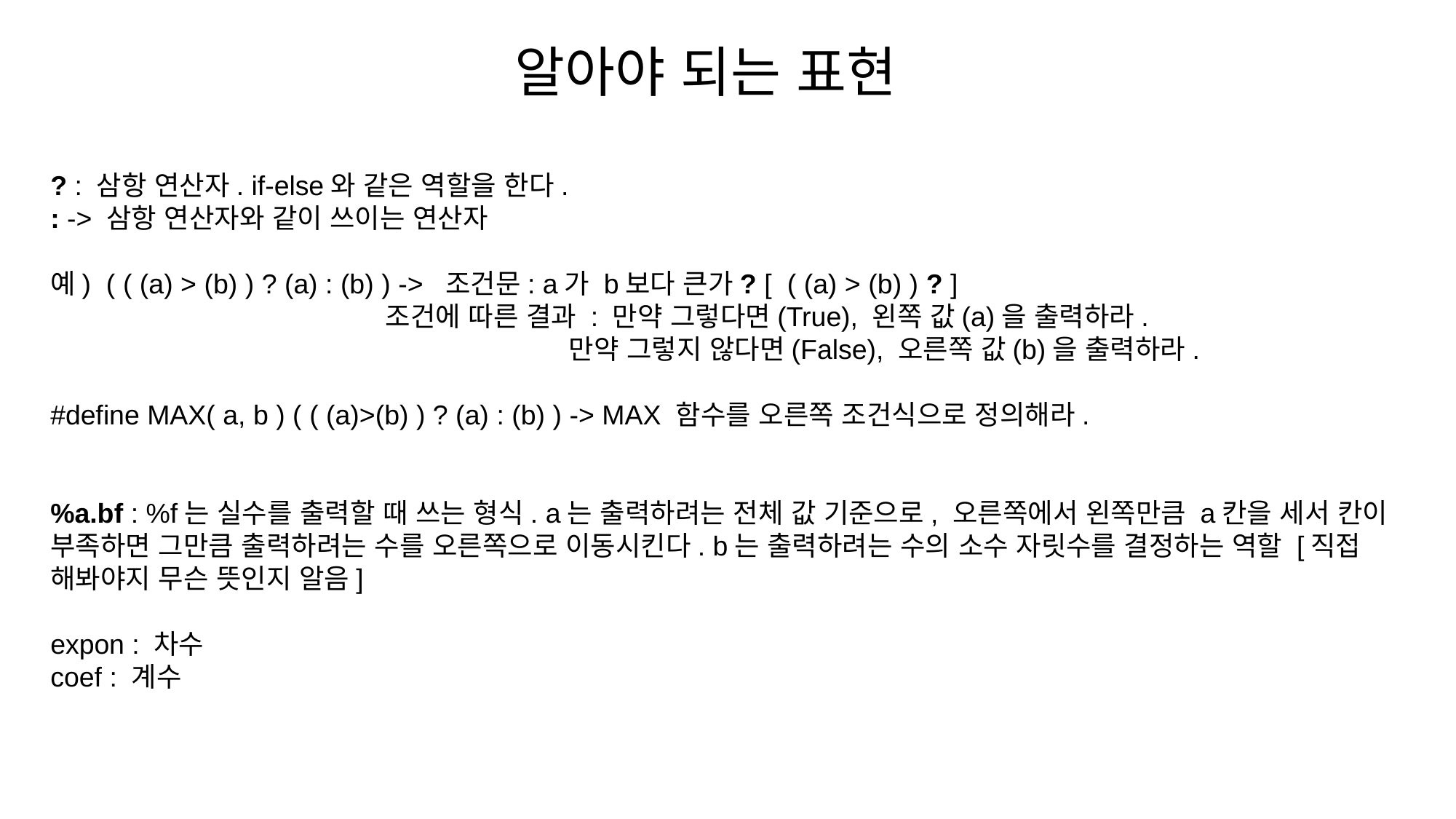

알아야 되는 표현
? : 삼항 연산자. if-else와 같은 역할을 한다.
: -> 삼항 연산자와 같이 쓰이는 연산자

예)  ( ( (a) > (b) ) ? (a) : (b) ) ->  조건문: a가 b보다 큰가? [  ( (a) > (b) ) ? ]
                                           조건에 따른 결과 : 만약 그렇다면(True), 왼쪽 값(a)을 출력하라.
                                                                   만약 그렇지 않다면(False), 오른쪽 값(b)을 출력하라.

#define MAX( a, b ) ( ( (a)>(b) ) ? (a) : (b) ) -> MAX 함수를 오른쪽 조건식으로 정의해라.

%a.bf : %f는 실수를 출력할 때 쓰는 형식. a는 출력하려는 전체 값 기준으로, 오른쪽에서 왼쪽만큼 a칸을 세서 칸이 부족하면 그만큼 출력하려는 수를 오른쪽으로 이동시킨다. b는 출력하려는 수의 소수 자릿수를 결정하는 역할 [직접 해봐야지 무슨 뜻인지 알음]

expon : 차수
coef : 계수